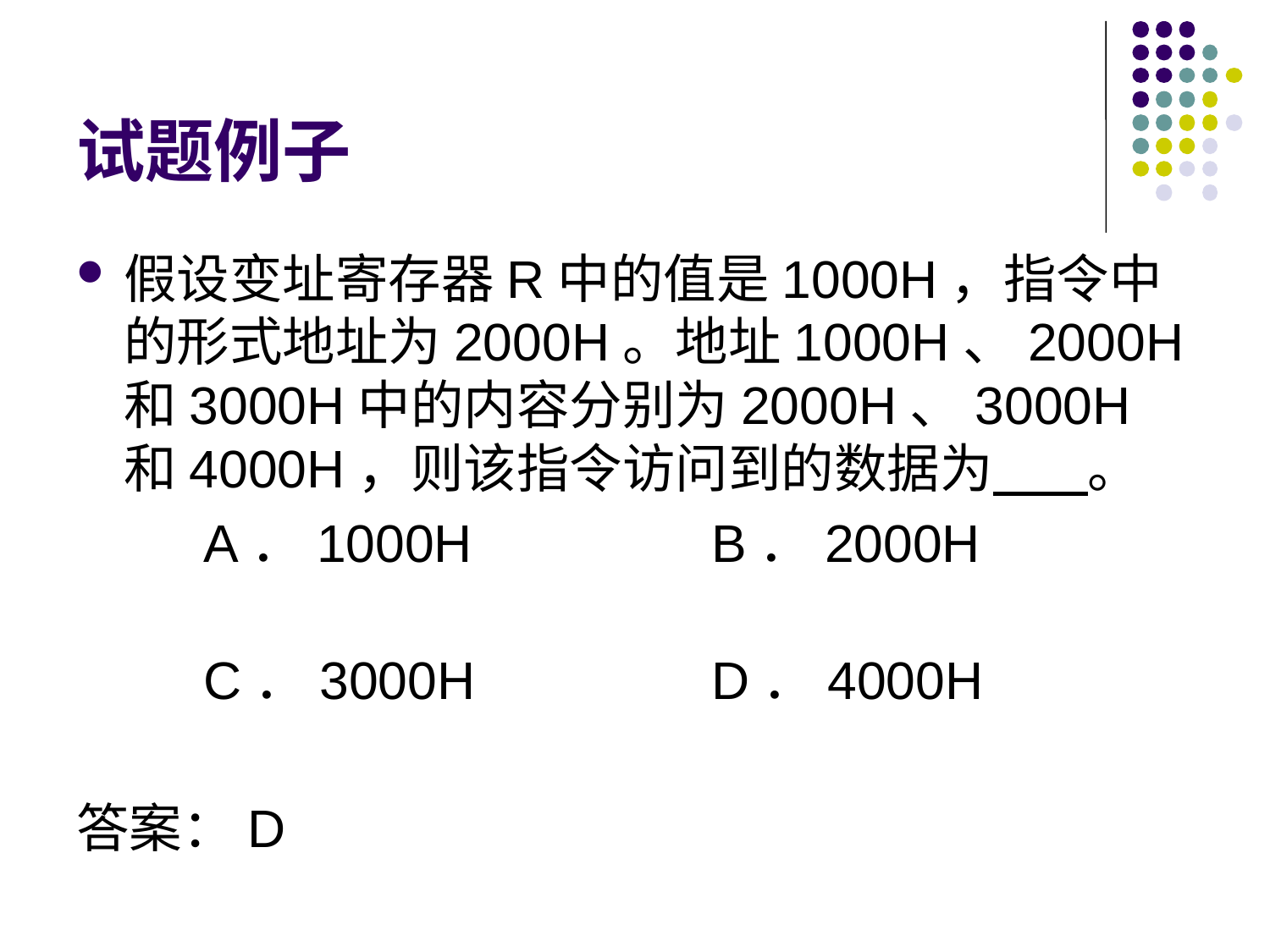

# 试题例子
假设变址寄存器R中的值是1000H，指令中的形式地址为2000H。地址1000H、2000H和3000H中的内容分别为2000H、3000H和4000H，则该指令访问到的数据为        。
	A．1000H		B．2000H
	C．3000H		D．4000H

答案：D
69